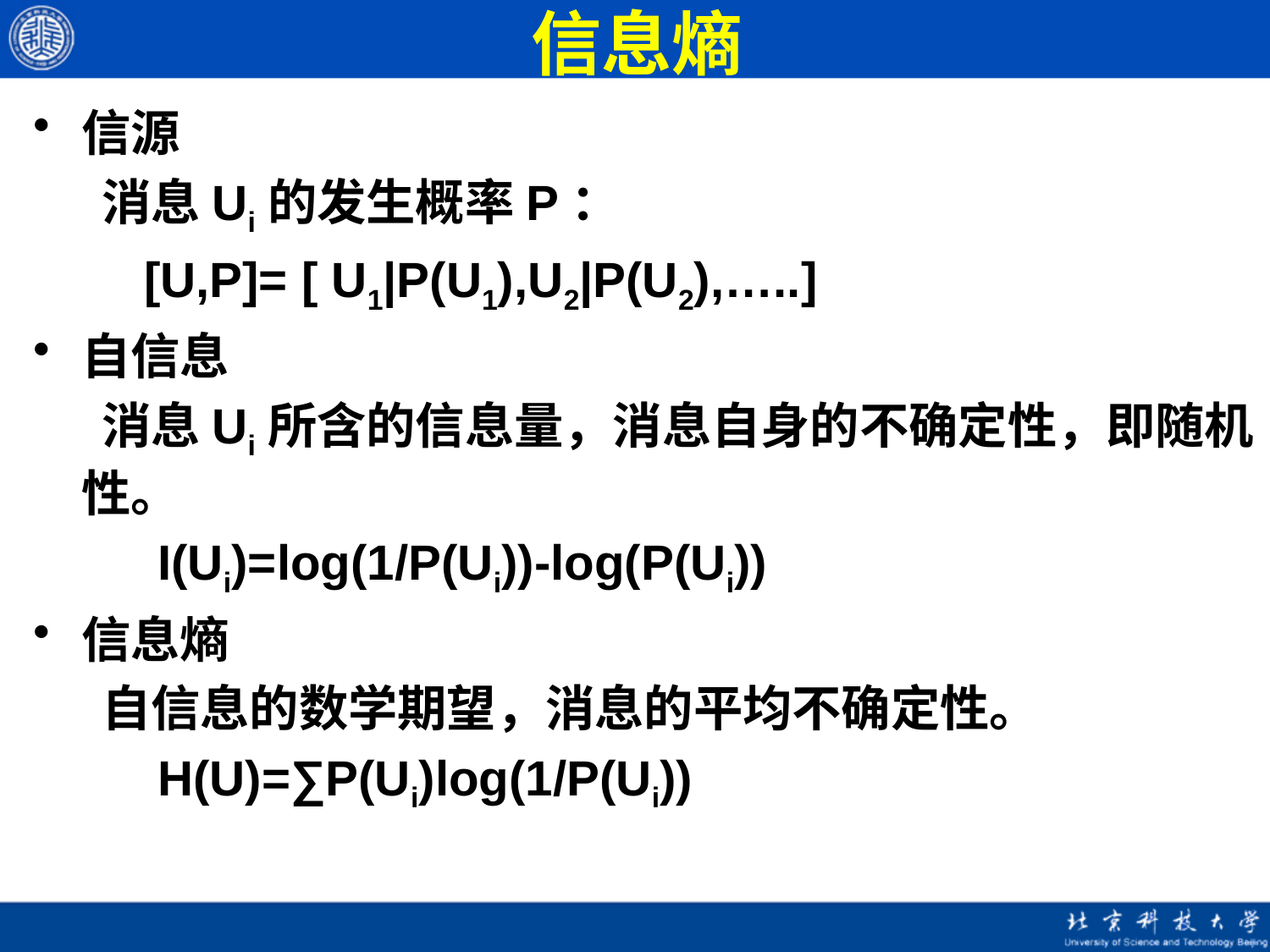

# 信息熵
信源
     消息Ui的发生概率P：
        [U,P]= [ U1|P(U1),U2|P(U2),…..]
自信息
     消息Ui所含的信息量，消息自身的不确定性，即随机性。
         I(Ui)=log(1/P(Ui))-log(P(Ui))
信息熵
     自信息的数学期望，消息的平均不确定性。
         H(U)=∑P(Ui)log(1/P(Ui))